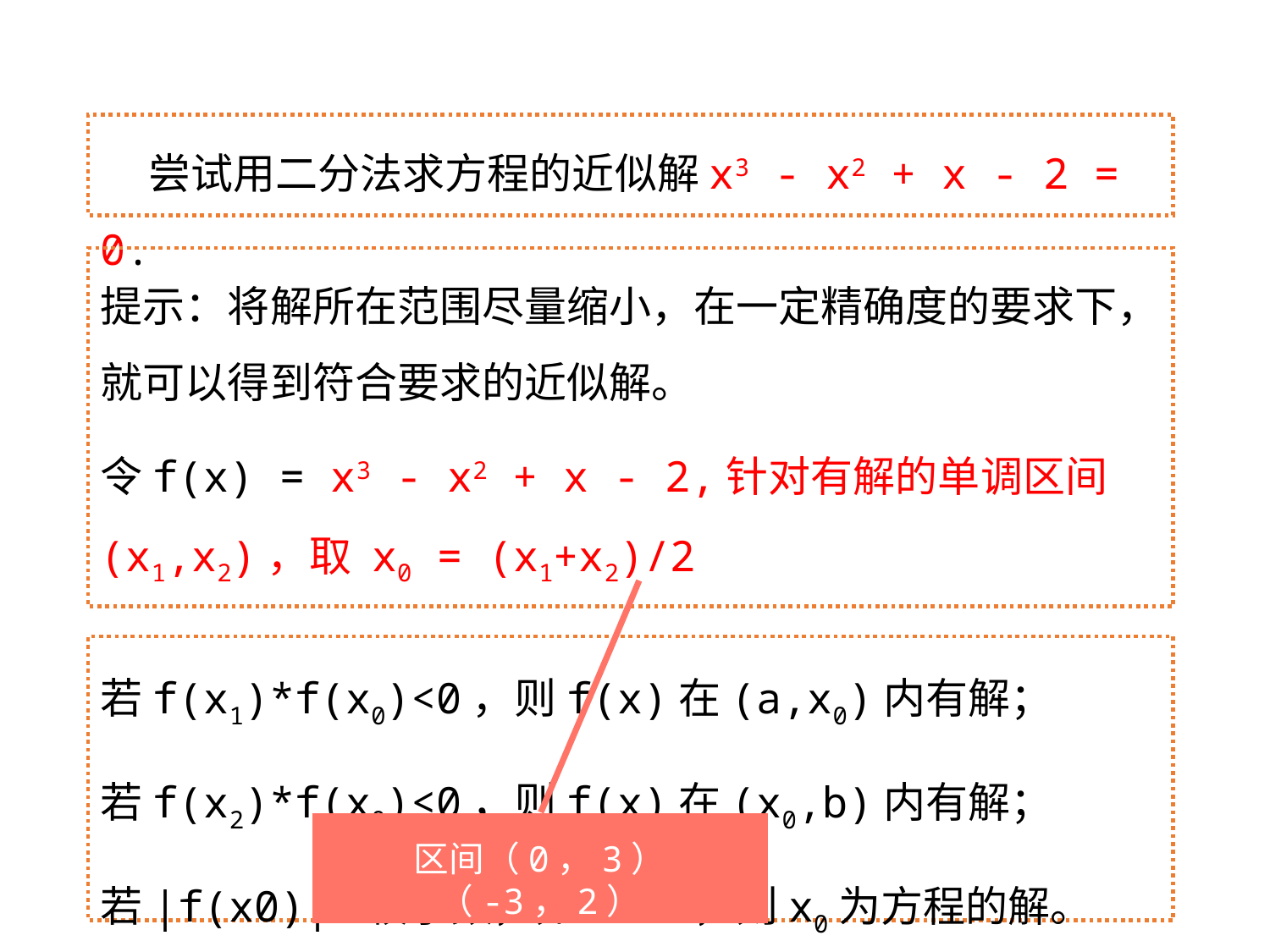

尝试用二分法求方程的近似解x3 - x2 + x - 2 = 0.
提示：将解所在范围尽量缩小，在一定精确度的要求下，就可以得到符合要求的近似解。
令f(x) = x3 - x2 + x - 2,针对有解的单调区间(x1,x2)，取 x0 = (x1+x2)/2

若f(x1)*f(x0)<0，则f(x)在(a,x0)内有解；
若f(x2)*f(x0)<0，则f(x)在(x0,b)内有解；
若|f(x0)|<较小数，如10-13，则x0为方程的解。

区间（0，3）
（-3，2）